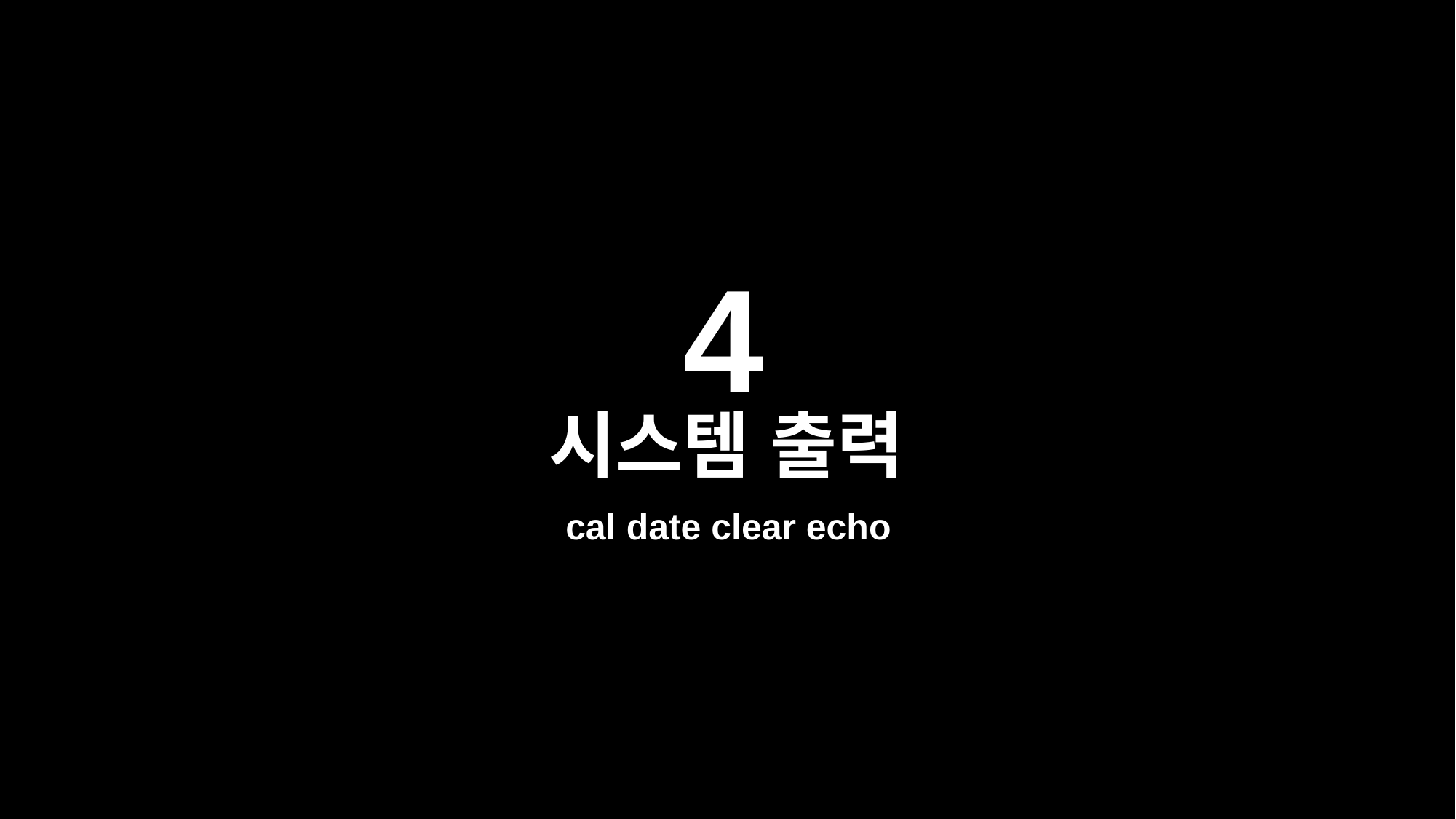

4
시스템 출력
 cal date clear echo